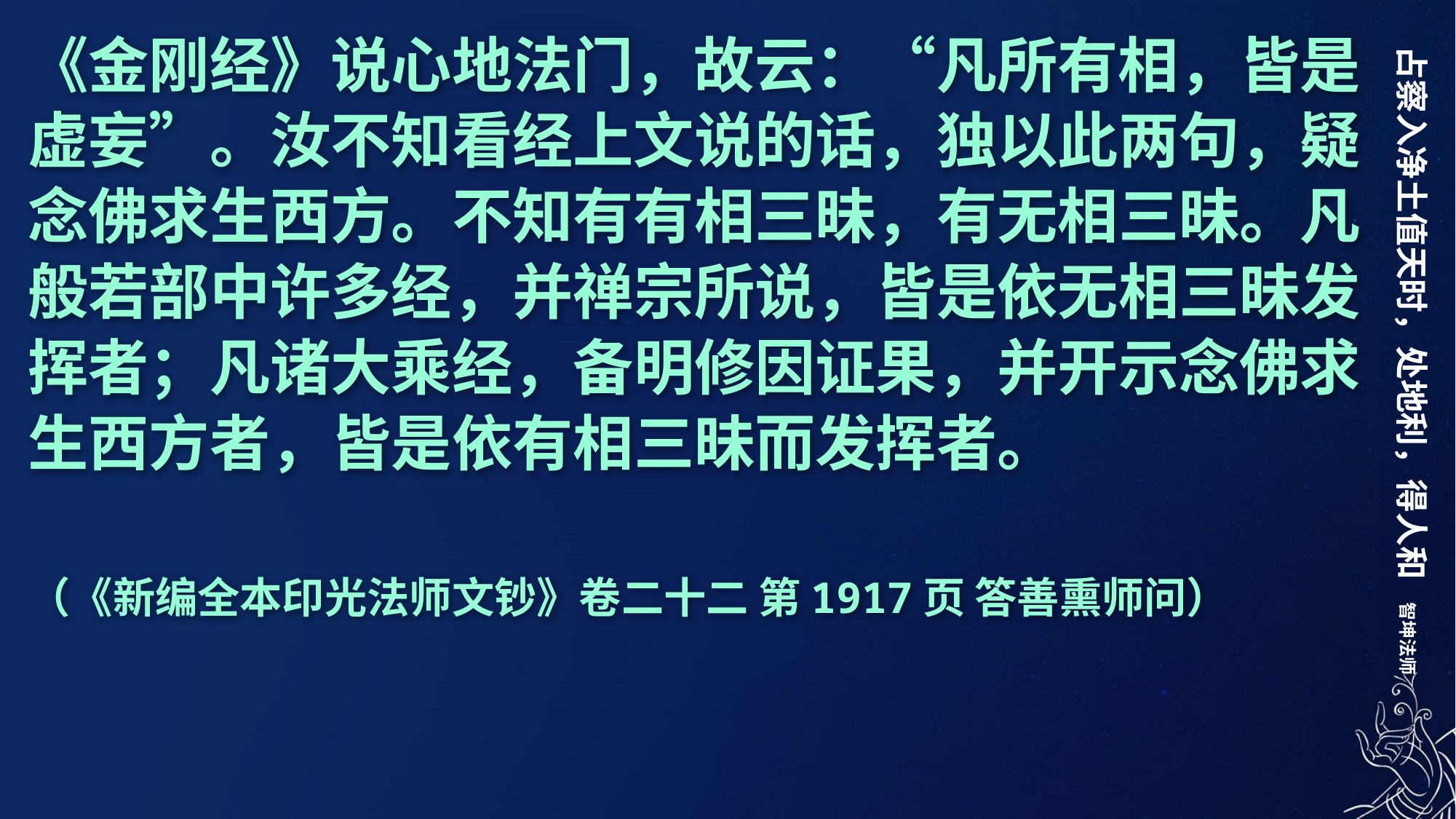

《金刚经》说心地法门，故云：“凡所有相，皆是虚妄”。汝不知看经上文说的话，独以此两句，疑念佛求生西方。不知有有相三昧，有无相三昧。凡般若部中许多经，并禅宗所说，皆是依无相三昧发挥者；凡诸大乘经，备明修因证果，并开示念佛求生西方者，皆是依有相三昧而发挥者。

（《新编全本印光法师文钞》卷二十二 第1917页 答善熏师问）